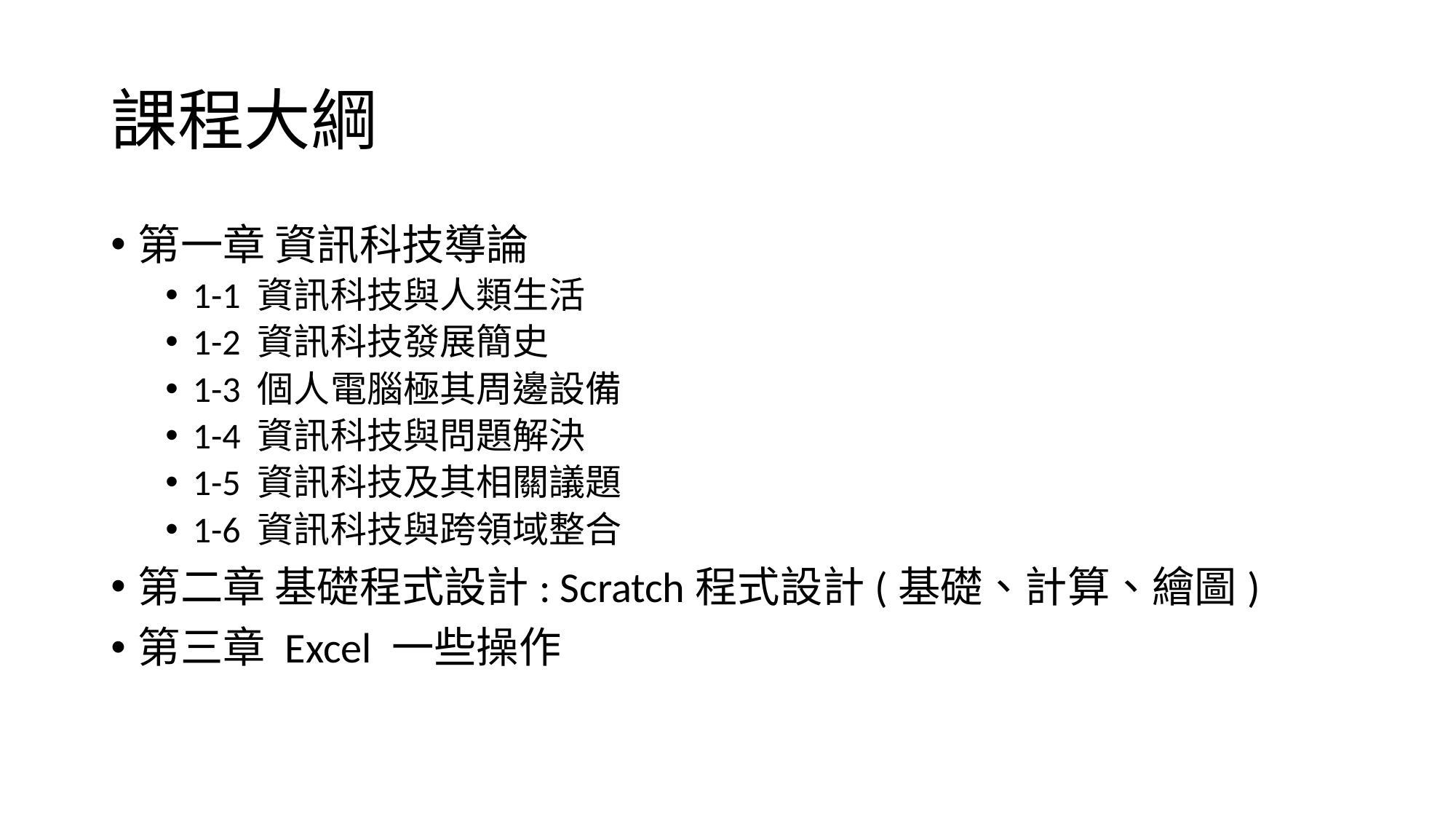

# 課程大綱
第一章 資訊科技導論
1-1 資訊科技與人類生活
1-2 資訊科技發展簡史
1-3 個人電腦極其周邊設備
1-4 資訊科技與問題解決
1-5 資訊科技及其相關議題
1-6 資訊科技與跨領域整合
第二章 基礎程式設計: Scratch程式設計(基礎、計算、繪圖)
第三章 Excel 一些操作